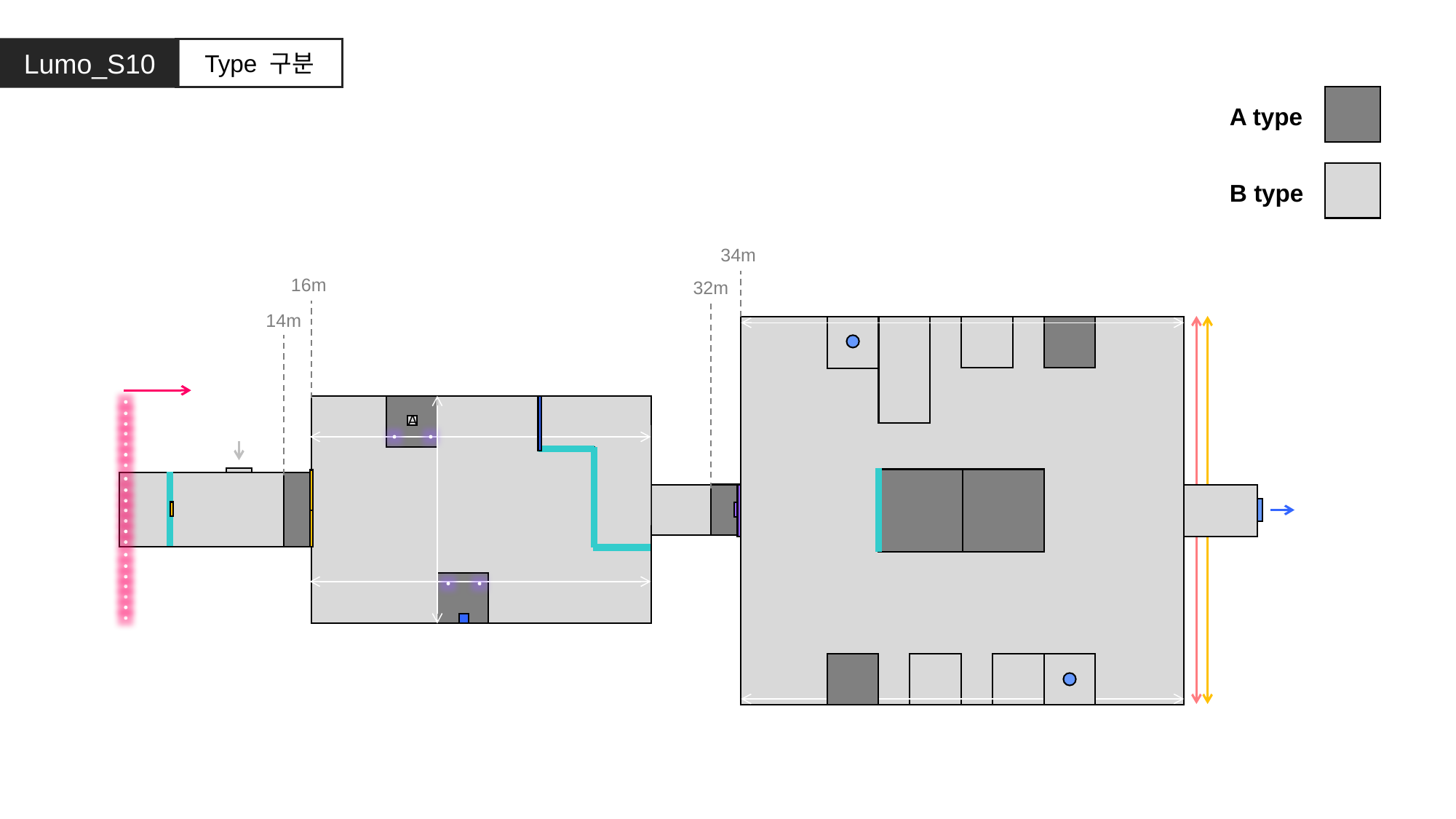

Lumo_S10
Type 구분

A type

B type
34m
16m
32m
14m

A